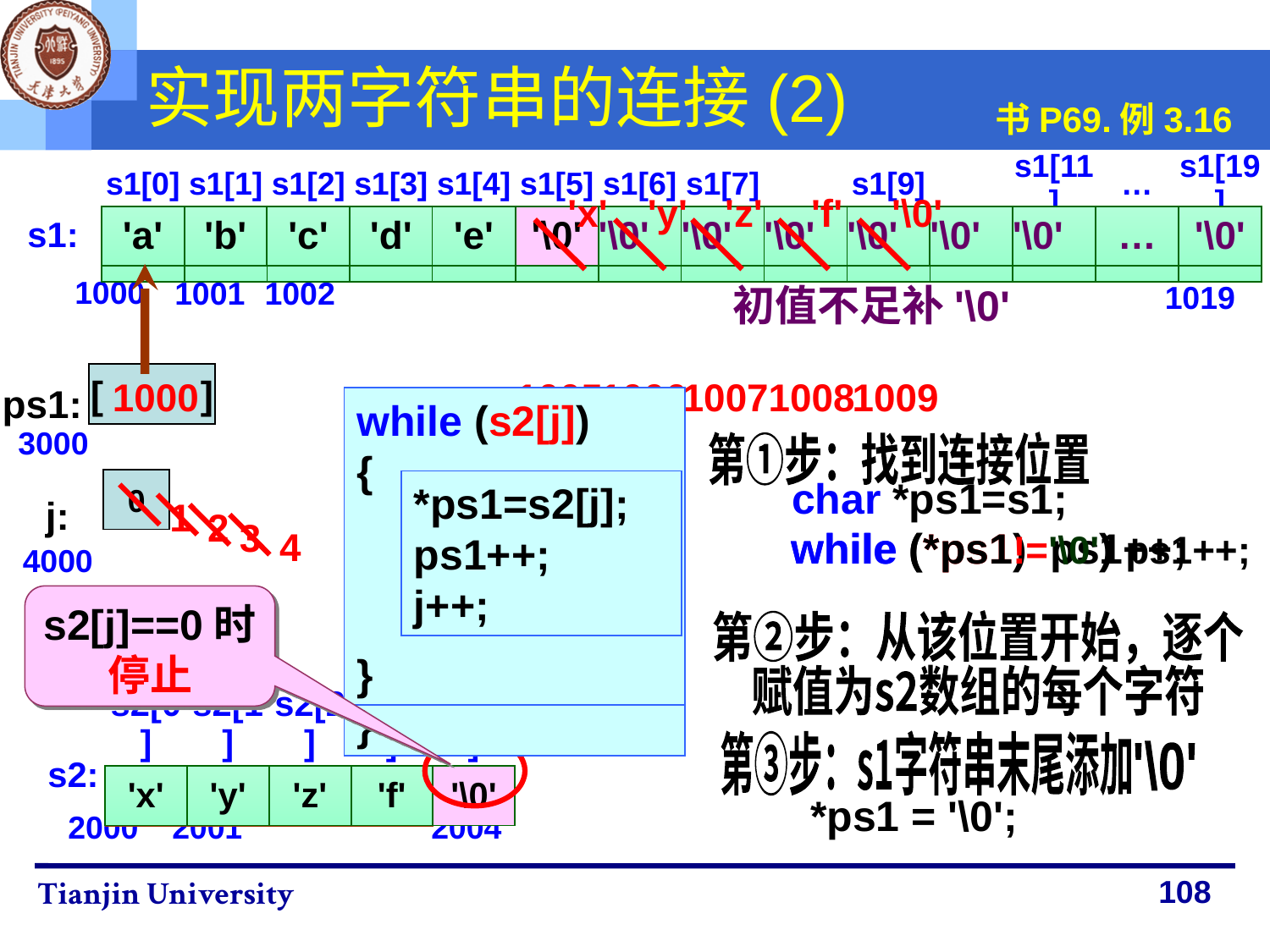

# 实现两字符串的连接(2)
书P69.例3.16
| s1[0] | s1[1] | s1[2] | s1[3] | s1[4] | s1[5] | s1[6] | s1[7] |  | s1[9] |  | s1[11] | … | s1[19] |
| --- | --- | --- | --- | --- | --- | --- | --- | --- | --- | --- | --- | --- | --- |
|  |  |  |  |  |  |  |  |  |  |  |  | … |  |
|  |  |  |  |  |  |  |  |  |  |  |  |  |  |
| --- | --- | --- | --- | --- | --- | --- | --- | --- | --- | --- | --- | --- | --- |
| 'a' | 'b' | 'c' | 'd' | 'e' | '\0' | '\0' | '\0' | '\0' | '\0' | '\0' | '\0' | … | '\0' |
'x'

'y'

'z'

'f'

'\0'

s1:

  [         ]
 ps1:
3000
1000
1001
1002
1019
初值不足补'\0'
1005
1000
1006
1007
1008
1009
while (s2[j]!='\0')
{

}
while (s2[j]!=0)
{

}
while (s2[j])
{

}
第①步：找到连接位置
char *ps1=s1;
   0
j:
4000
*ps1=s2[j];
ps1++;
j++;

1

2

3

4
while (*ps1)  ps1++;
while (*ps1!='\0') ps1++;
s2[j]==0时
停止
第②步：从该位置开始，逐个
赋值为s2数组的每个字符
| s2[0] | s2[1] | s2[2] | s2[3] | s2[4] |
| --- | --- | --- | --- | --- |
| 'x' | 'y' | 'z' | 'f' | '\0' |
第③步：s1字符串末尾添加

'\0'
s2:
*ps1 = '\0';
2000
2001
2004